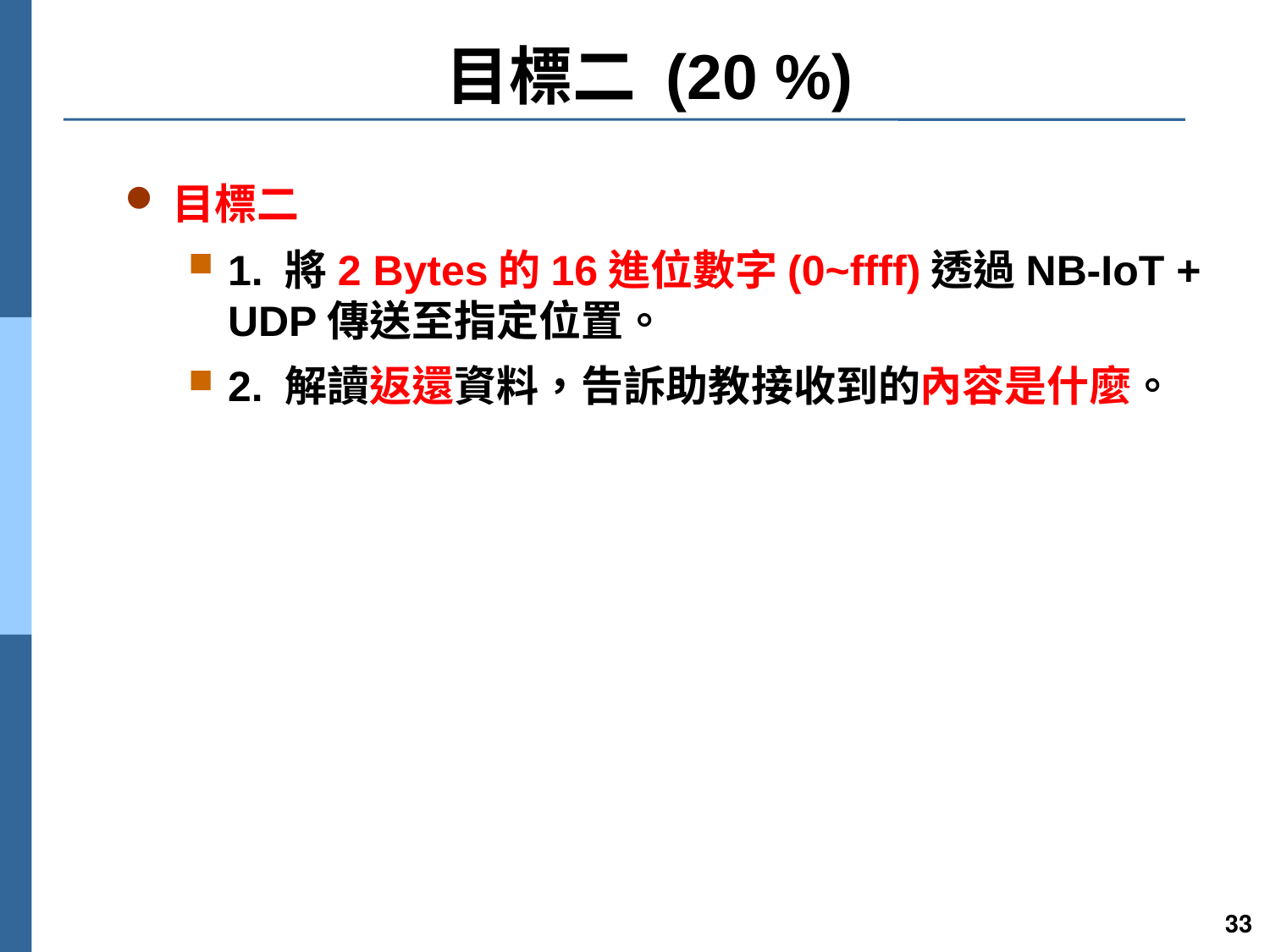

# 目標二 (20 %)
目標二
1. 將2 Bytes的16進位數字(0~ffff)透過NB-IoT + UDP傳送至指定位置。
2. 解讀返還資料，告訴助教接收到的內容是什麼。